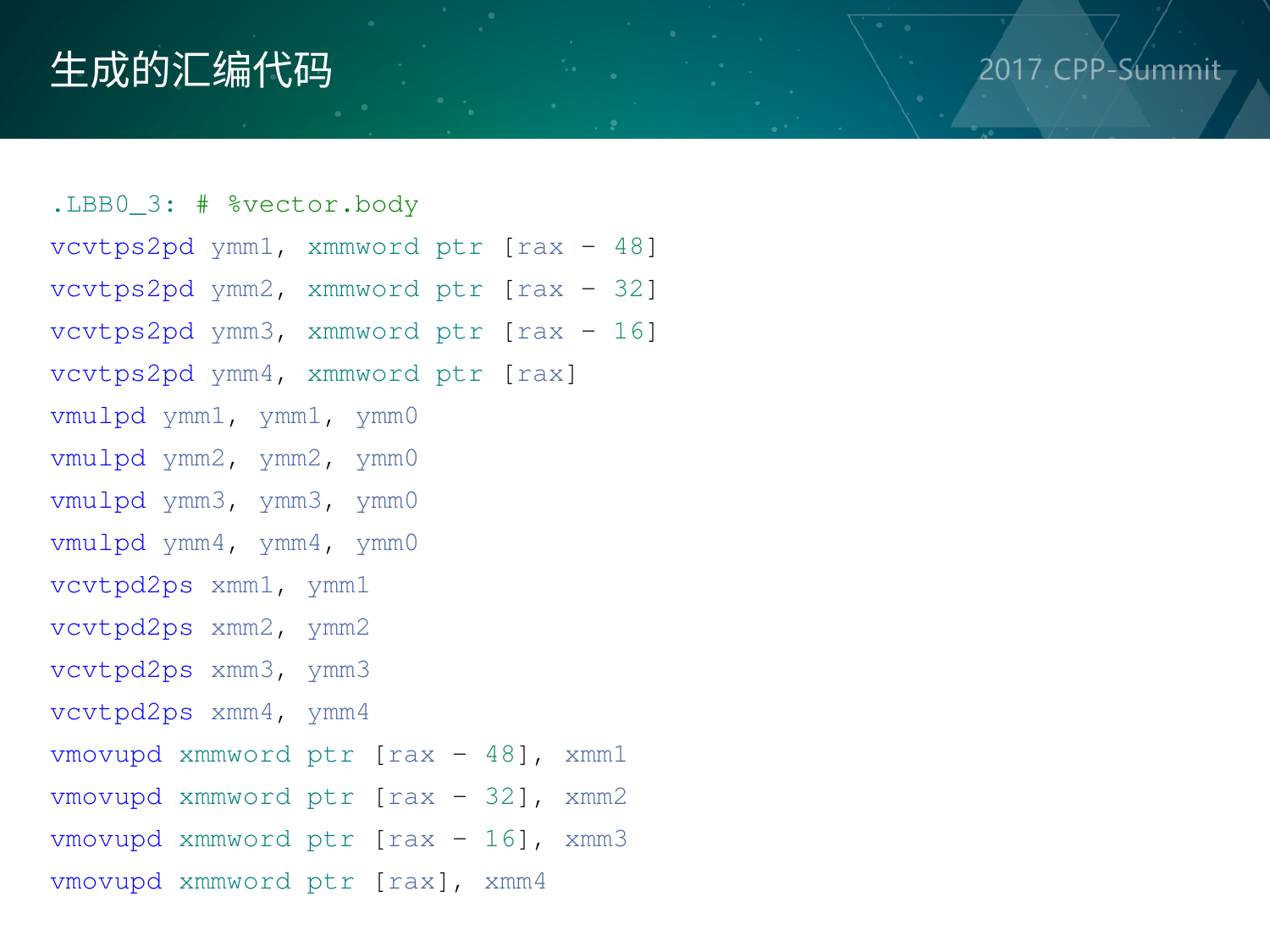

生成的汇编代码
.LBB0_3: # %vector.body
vcvtps2pd ymm1, xmmword ptr [rax - 48]
vcvtps2pd ymm2, xmmword ptr [rax - 32]
vcvtps2pd ymm3, xmmword ptr [rax - 16]
vcvtps2pd ymm4, xmmword ptr [rax]
vmulpd ymm1, ymm1, ymm0
vmulpd ymm2, ymm2, ymm0
vmulpd ymm3, ymm3, ymm0
vmulpd ymm4, ymm4, ymm0
vcvtpd2ps xmm1, ymm1
vcvtpd2ps xmm2, ymm2
vcvtpd2ps xmm3, ymm3
vcvtpd2ps xmm4, ymm4
vmovupd xmmword ptr [rax - 48], xmm1
vmovupd xmmword ptr [rax - 32], xmm2
vmovupd xmmword ptr [rax - 16], xmm3
vmovupd xmmword ptr [rax], xmm4